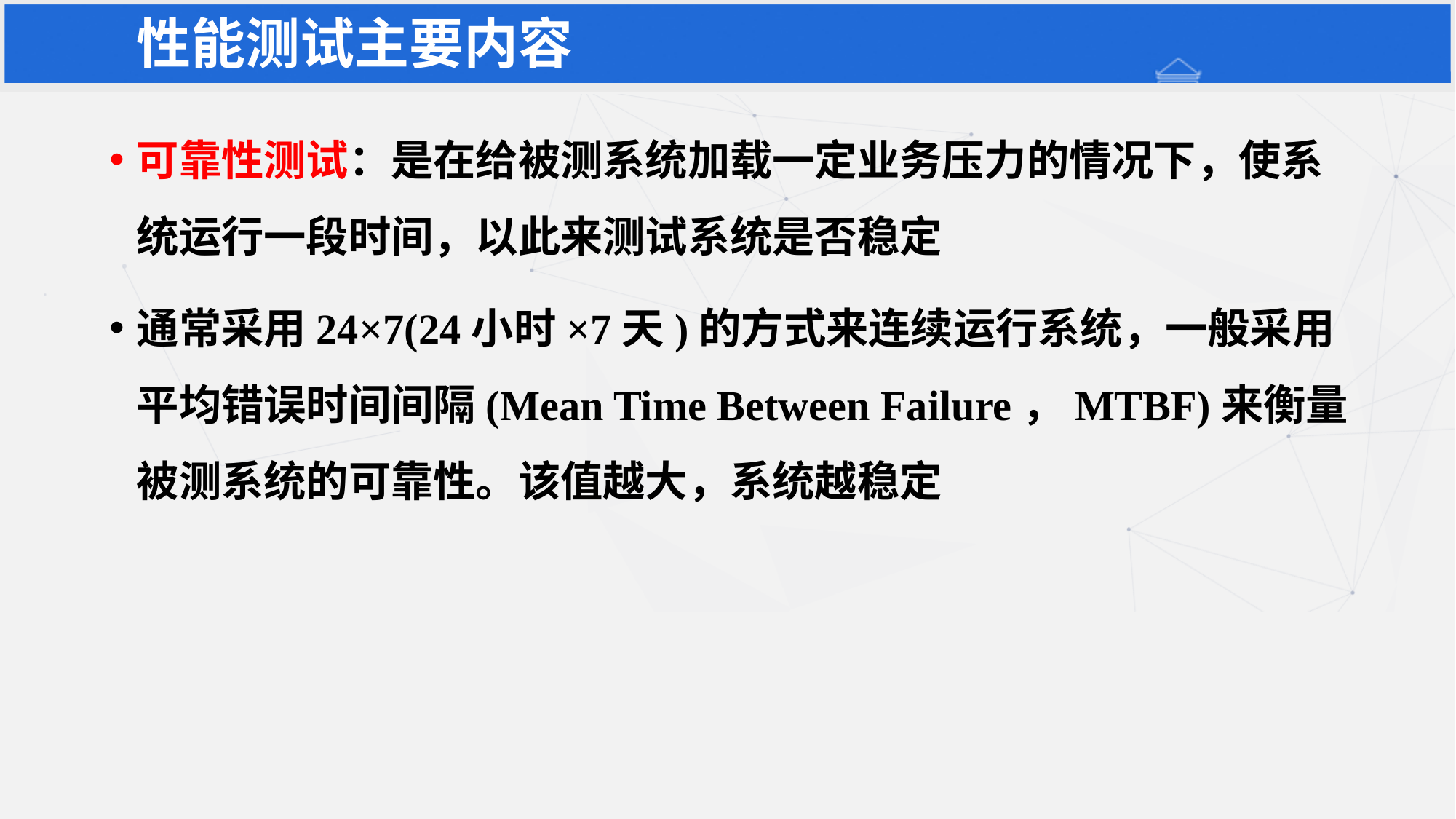

# 性能测试主要内容
可靠性测试：是在给被测系统加载一定业务压力的情况下，使系统运行一段时间，以此来测试系统是否稳定
通常采用24×7(24小时×7天)的方式来连续运行系统，一般采用平均错误时间间隔(Mean Time Between Failure，MTBF)来衡量被测系统的可靠性。该值越大，系统越稳定